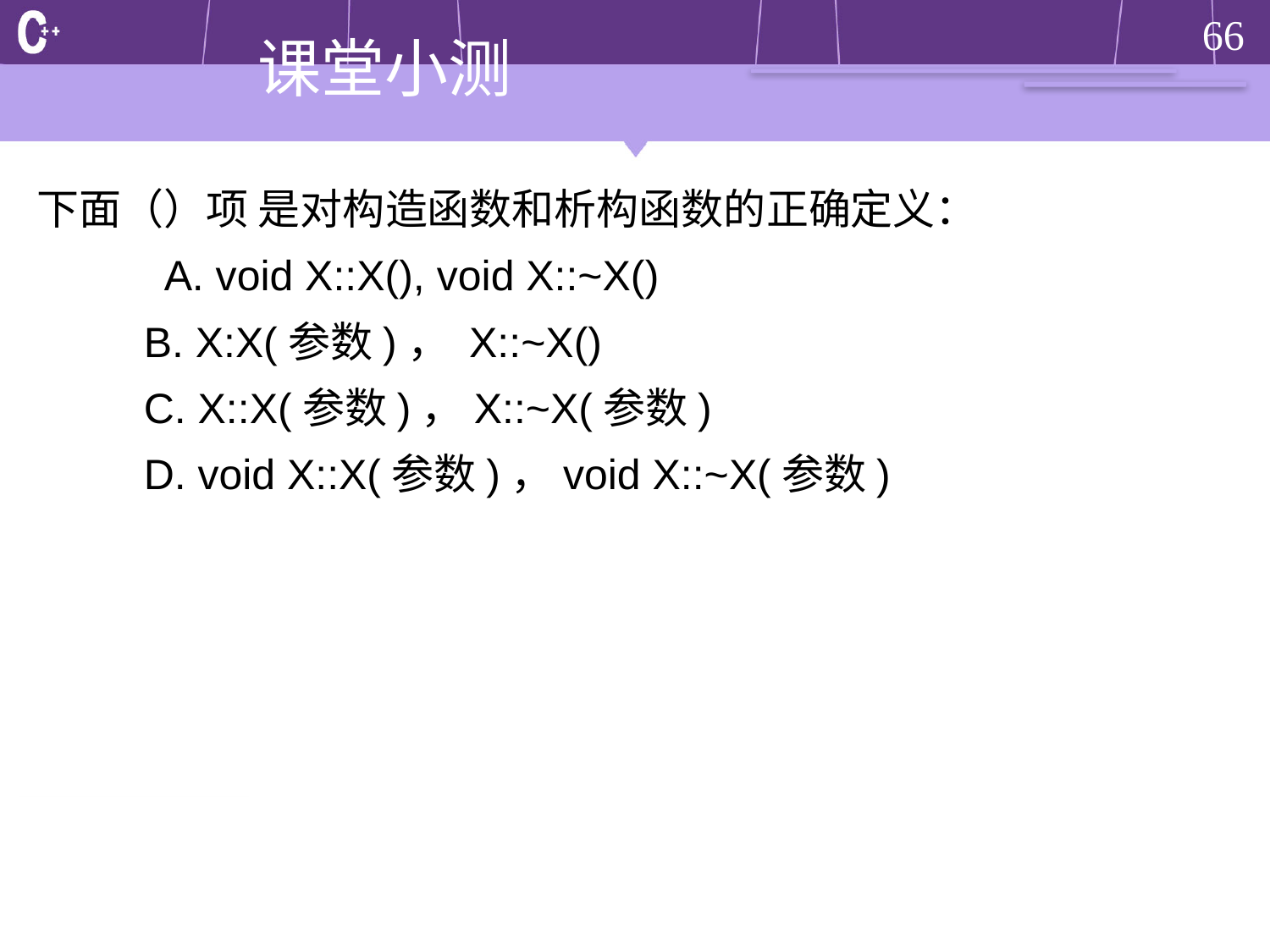

# 课堂小测
下面（）项 是对构造函数和析构函数的正确定义：
	A. void X::X(), void X::~X()
         B. X:X(参数)， X::~X()
         C. X::X(参数)，X::~X(参数)
         D. void X::X(参数)，void X::~X(参数)